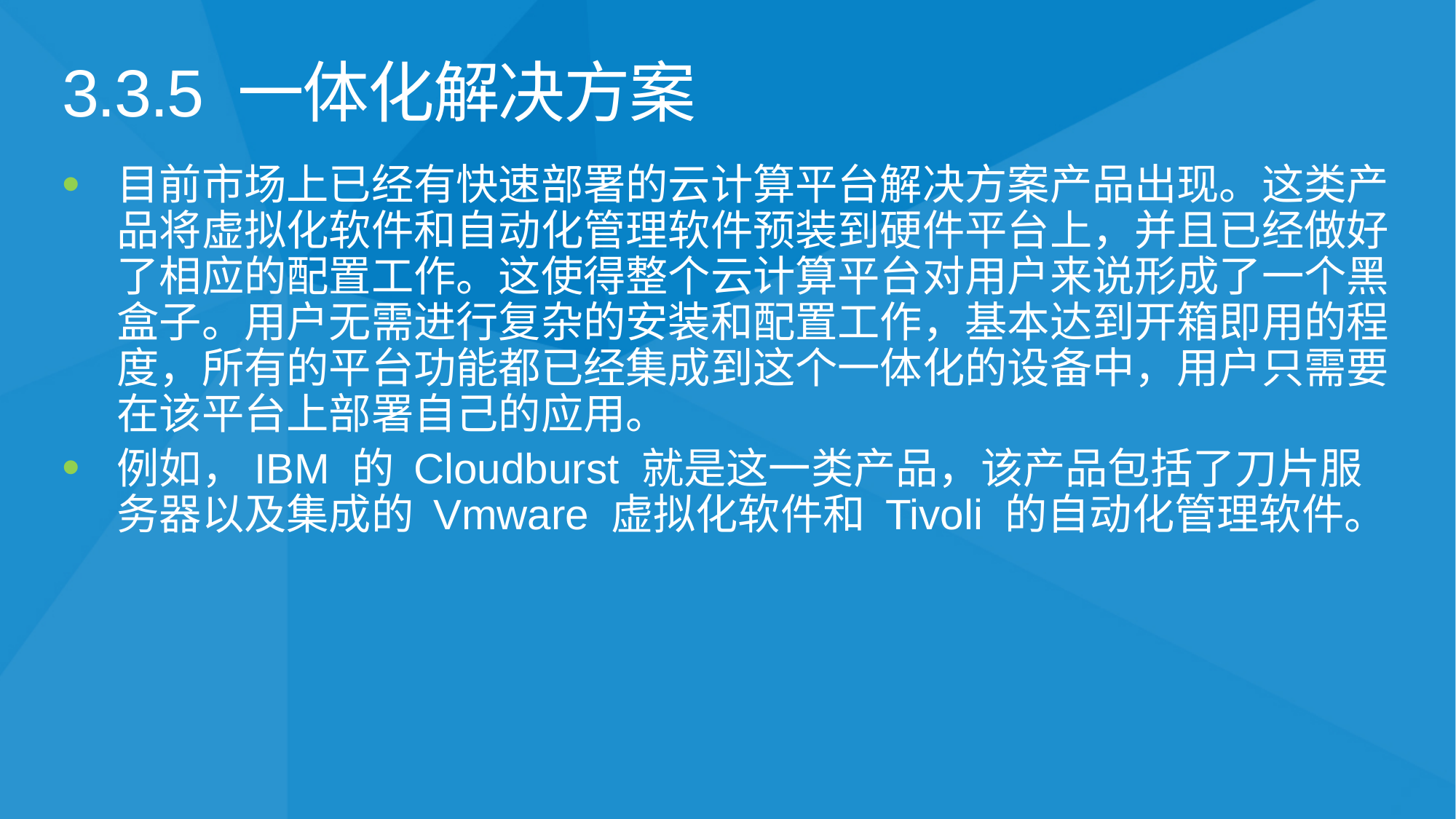

# 3.3.5 一体化解决方案
目前市场上已经有快速部署的云计算平台解决方案产品出现。这类产品将虚拟化软件和自动化管理软件预装到硬件平台上，并且已经做好了相应的配置工作。这使得整个云计算平台对用户来说形成了一个黑盒子。用户无需进行复杂的安装和配置工作，基本达到开箱即用的程度，所有的平台功能都已经集成到这个一体化的设备中，用户只需要在该平台上部署自己的应用。
例如，IBM 的 Cloudburst 就是这一类产品，该产品包括了刀片服务器以及集成的 Vmware 虚拟化软件和 Tivoli 的自动化管理软件。